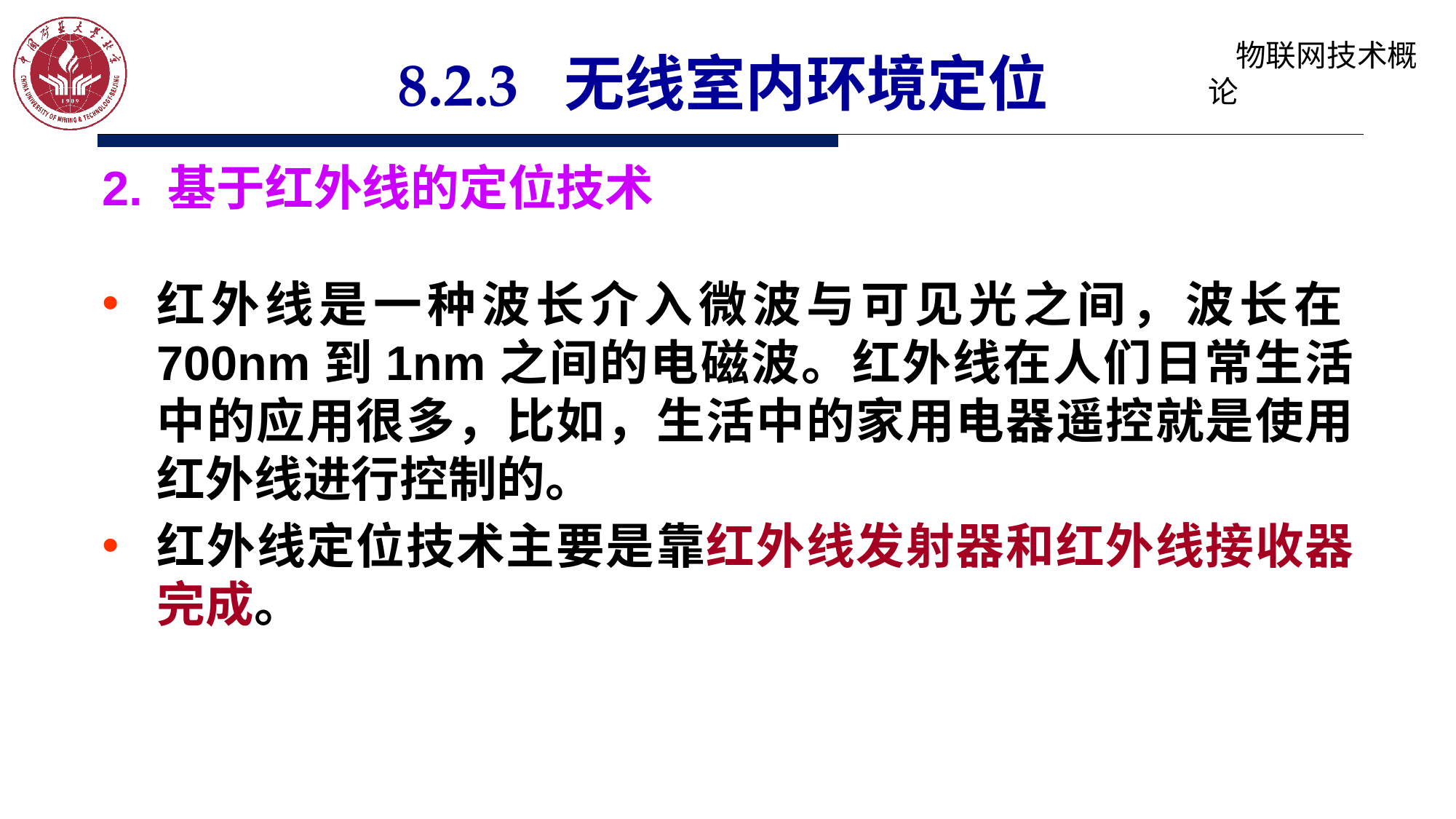

# 8.2.3  无线室内环境定位
2. 基于红外线的定位技术

红外线是一种波长介入微波与可见光之间，波长在700nm到1nm之间的电磁波。红外线在人们日常生活中的应用很多，比如，生活中的家用电器遥控就是使用红外线进行控制的。
红外线定位技术主要是靠红外线发射器和红外线接收器完成。